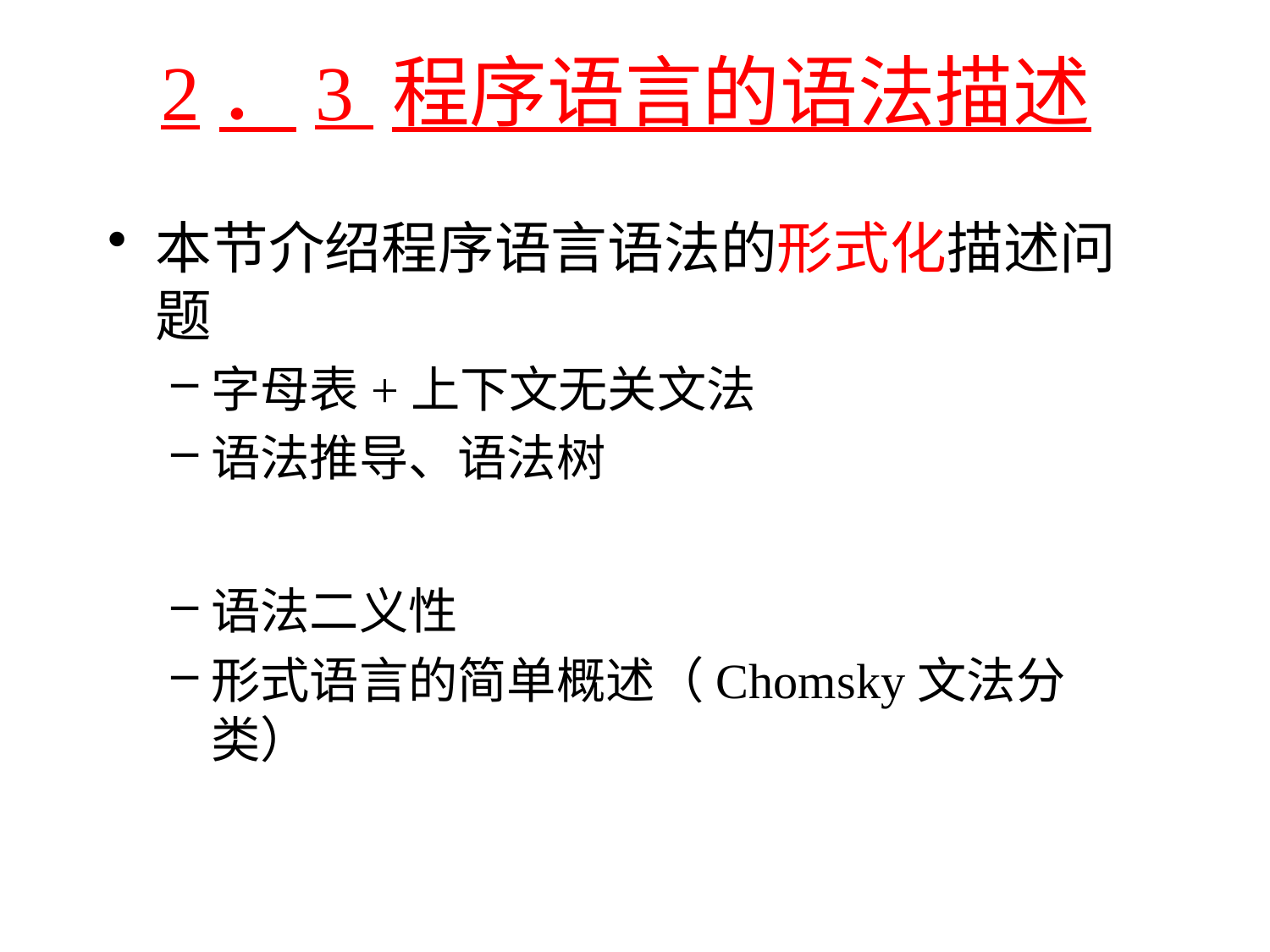

2．3 程序语言的语法描述
本节介绍程序语言语法的形式化描述问题
字母表+上下文无关文法
语法推导、语法树

语法二义性
形式语言的简单概述（Chomsky文法分类）